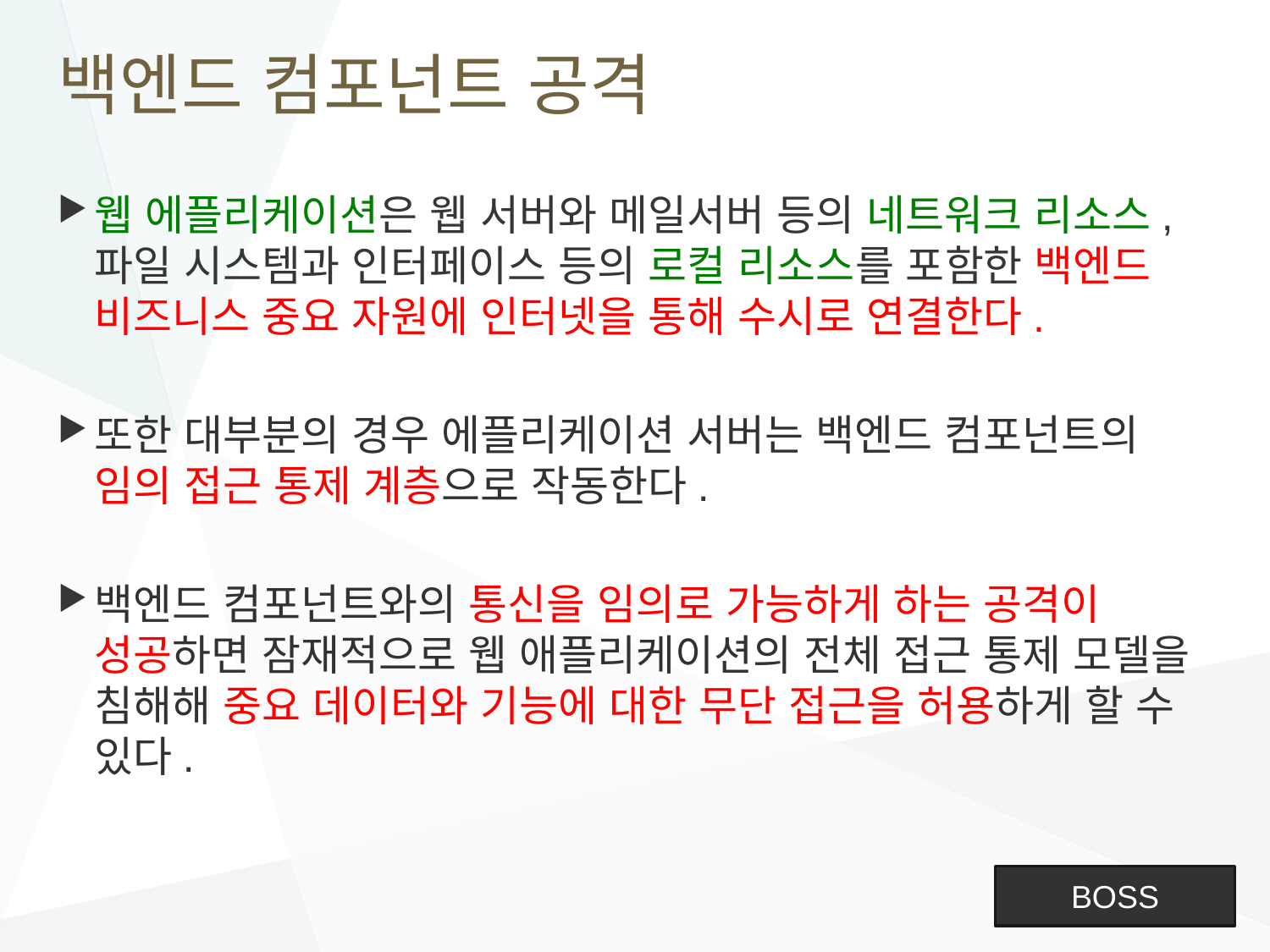

# 백엔드 컴포넌트 공격
웹 에플리케이션은 웹 서버와 메일서버 등의 네트워크 리소스, 파일 시스템과 인터페이스 등의 로컬 리소스를 포함한 백엔드 비즈니스 중요 자원에 인터넷을 통해 수시로 연결한다.

또한 대부분의 경우 에플리케이션 서버는 백엔드 컴포넌트의 임의 접근 통제 계층으로 작동한다.

백엔드 컴포넌트와의 통신을 임의로 가능하게 하는 공격이 성공하면 잠재적으로 웹 애플리케이션의 전체 접근 통제 모델을 침해해 중요 데이터와 기능에 대한 무단 접근을 허용하게 할 수 있다.
BOSS